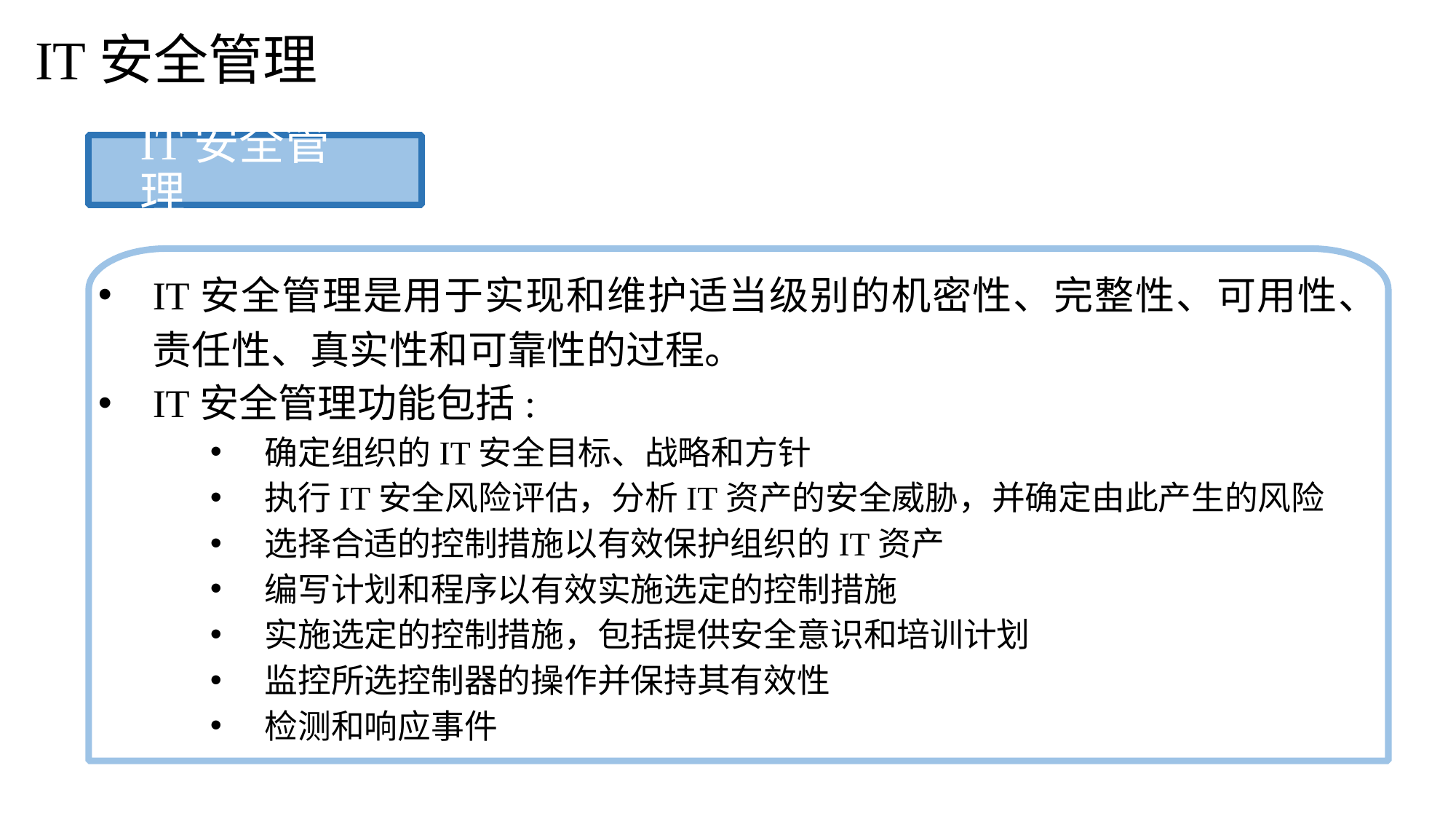

IT安全管理

IT安全管理
IT安全管理是用于实现和维护适当级别的机密性、完整性、可用性、责任性、真实性和可靠性的过程。
IT安全管理功能包括:
确定组织的IT安全目标、战略和方针
执行IT安全风险评估，分析IT资产的安全威胁，并确定由此产生的风险
选择合适的控制措施以有效保护组织的IT资产
编写计划和程序以有效实施选定的控制措施
实施选定的控制措施，包括提供安全意识和培训计划
监控所选控制器的操作并保持其有效性
检测和响应事件